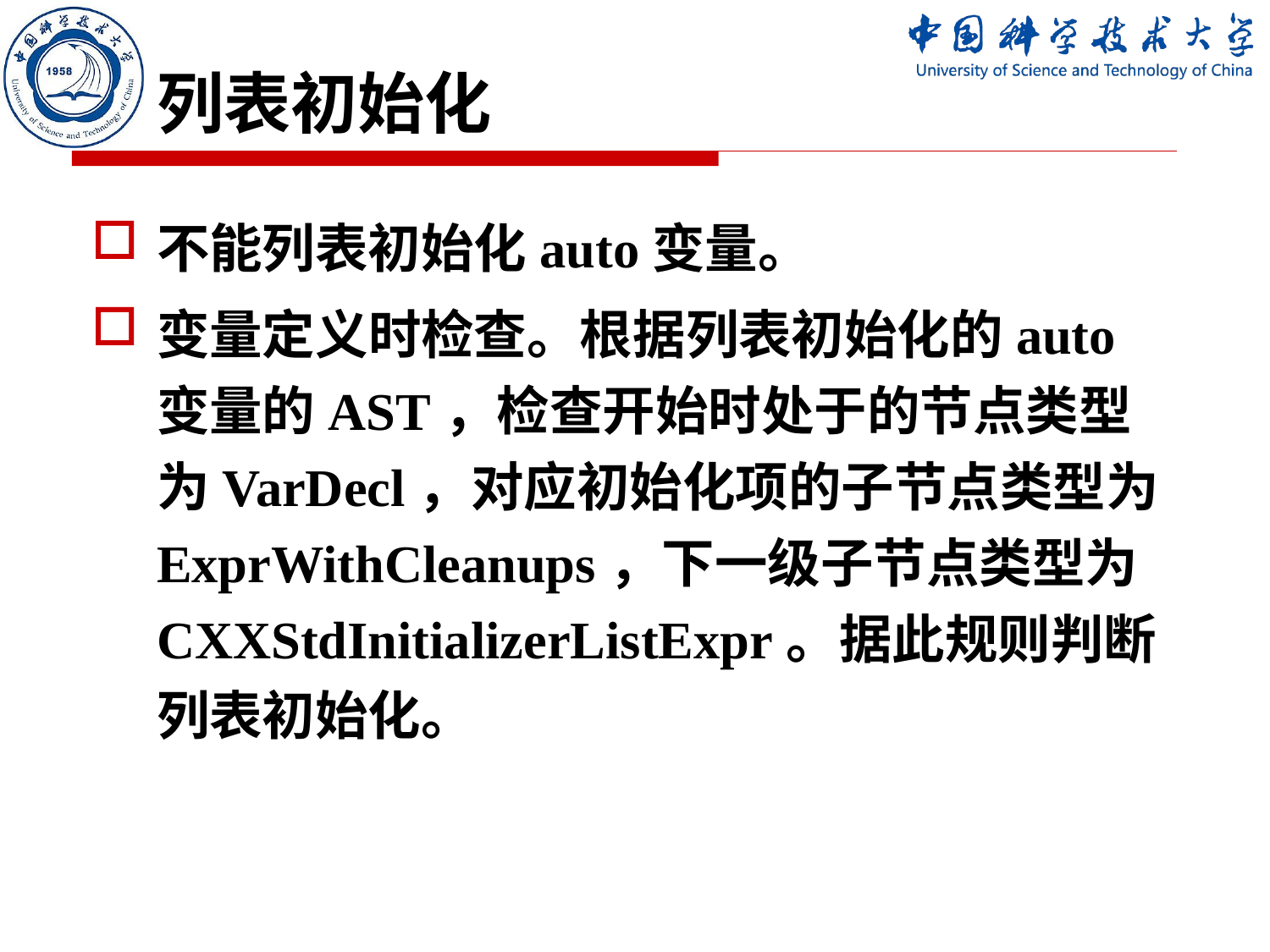

# 列表初始化
不能列表初始化auto变量。
变量定义时检查。根据列表初始化的auto变量的AST，检查开始时处于的节点类型为VarDecl，对应初始化项的子节点类型为ExprWithCleanups，下一级子节点类型为CXXStdInitializerListExpr。据此规则判断列表初始化。

27